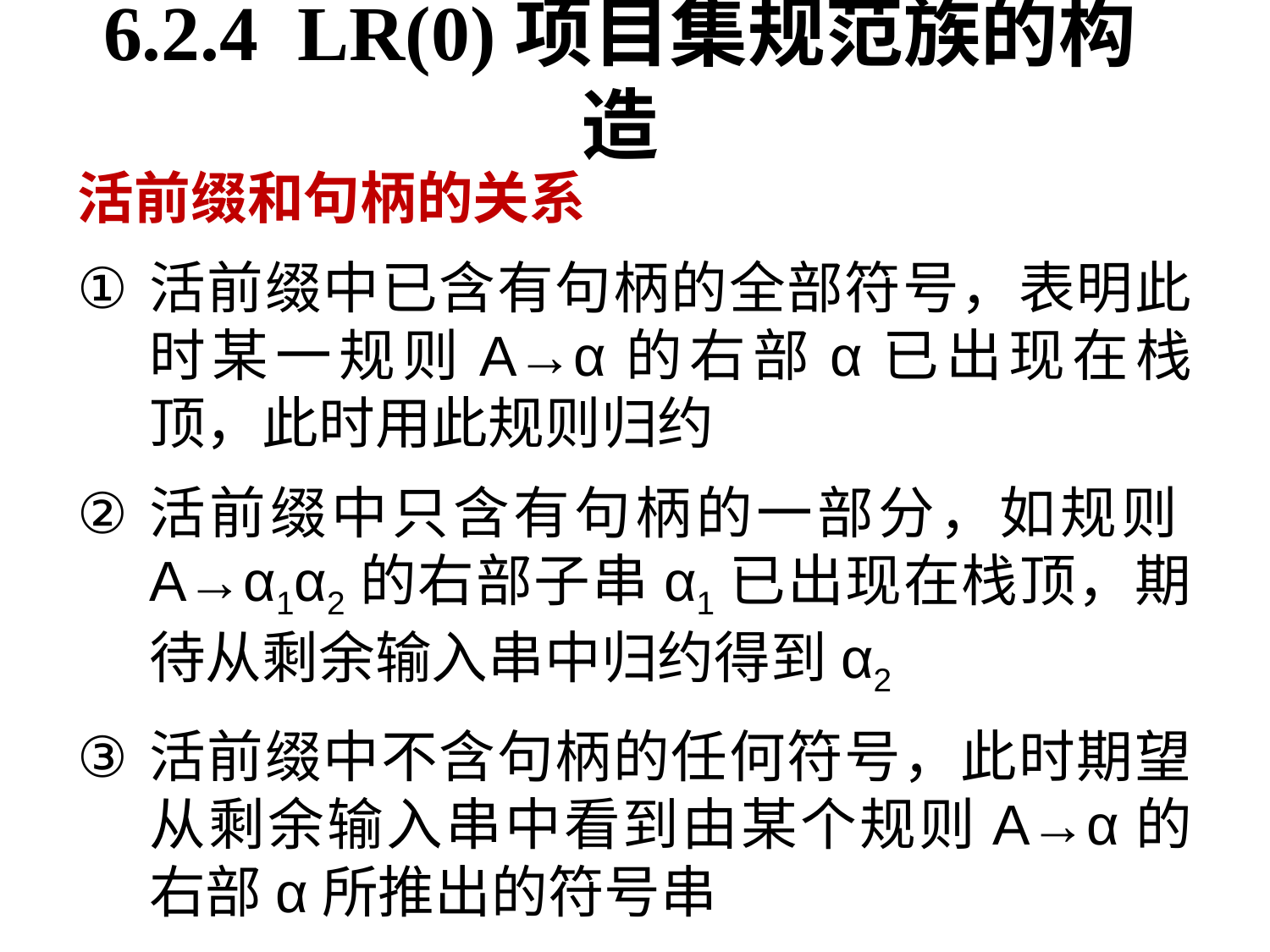

# 6.2.4  LR(0)项目集规范族的构造
活前缀和句柄的关系
活前缀中已含有句柄的全部符号，表明此时某一规则A→α的右部α已出现在栈顶，此时用此规则归约
活前缀中只含有句柄的一部分，如规则A→α1α2的右部子串α1已出现在栈顶，期待从剩余输入串中归约得到α2
活前缀中不含句柄的任何符号，此时期望从剩余输入串中看到由某个规则A→α的右部α所推出的符号串